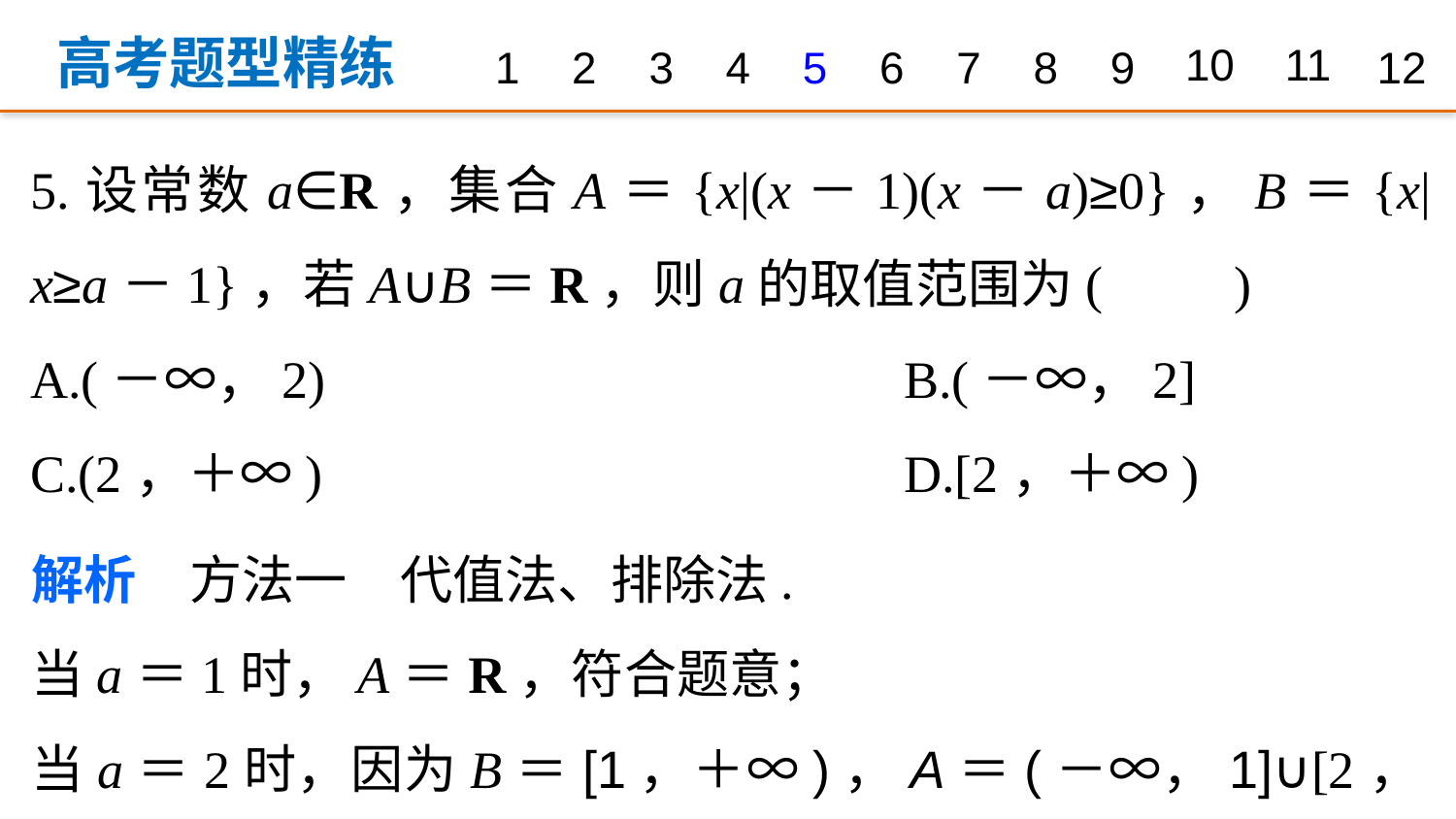

高考题型精练
1
2
3
4
5
6
7
8
9
10
11
12
5.设常数a∈R，集合A＝{x|(x－1)(x－a)≥0}，B＝{x|x≥a－1}，若A∪B＝R，则a的取值范围为(　　)
A.(－∞，2)  				B.(－∞，2]
C.(2，＋∞)  				D.[2，＋∞)
解析　方法一　代值法、排除法.
当a＝1时，A＝R，符合题意；
当a＝2时，因为B＝[1，＋∞)，A＝(－∞，1]∪[2，＋∞).